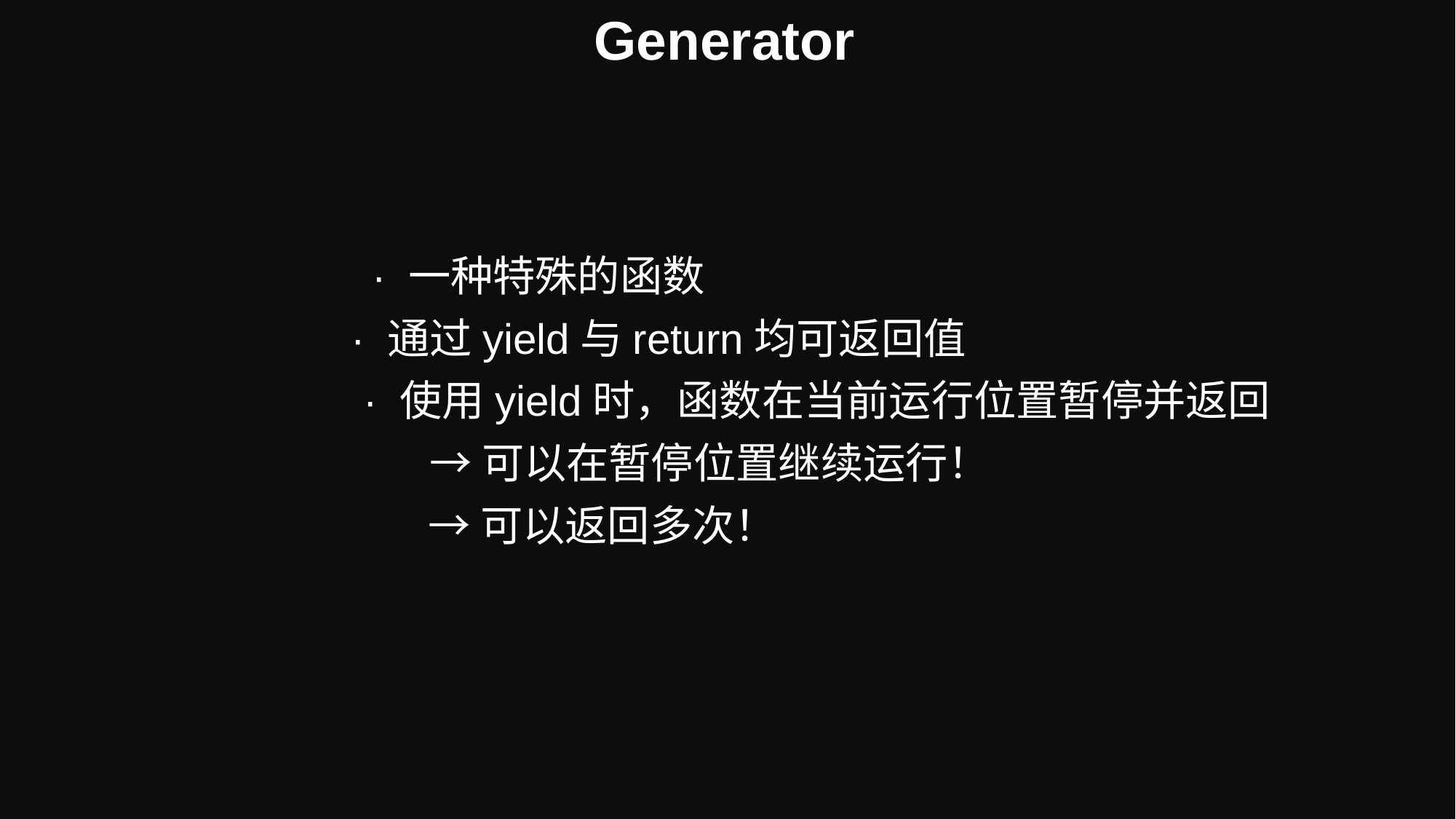

Generator
· 一种特殊的函数
· 通过yield与return均可返回值
· 使用yield时，函数在当前运行位置暂停并返回
→可以在暂停位置继续运行！
→可以返回多次！